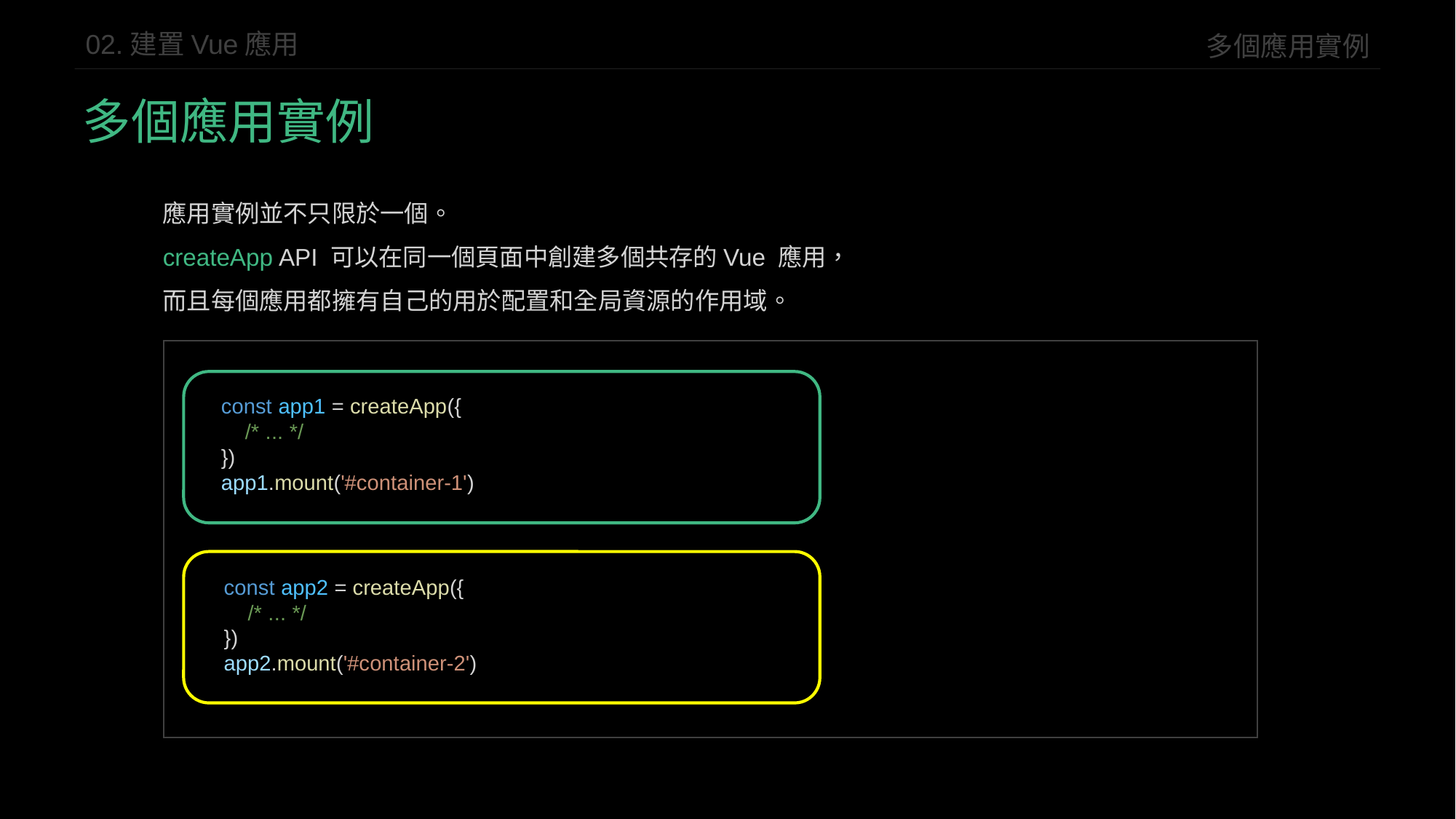

多個應用實例
02.建置Vue應用
多個應用實例
應用實例並不只限於一個。
createApp API 可以在同一個頁面中創建多個共存的Vue 應用，
而且每個應用都擁有自己的用於配置和全局資源的作用域。

const app1 = createApp({
    /* ... */
})
app1.mount('#container-1')

const app2 = createApp({
    /* ... */
})
app2.mount('#container-2')